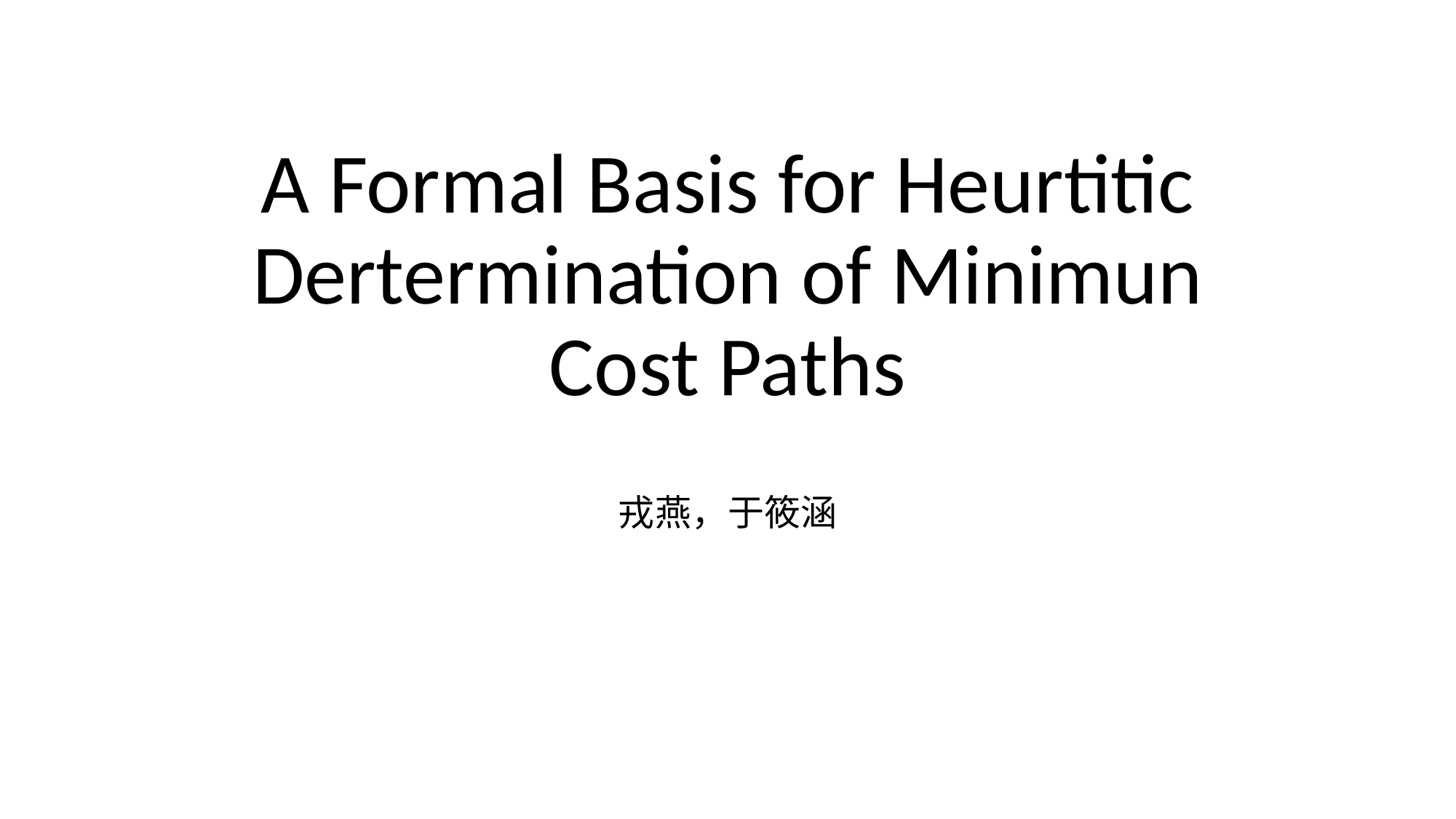

# A Formal Basis for Heurtitic Dertermination of Minimun Cost Paths

戎燕，于筱涵